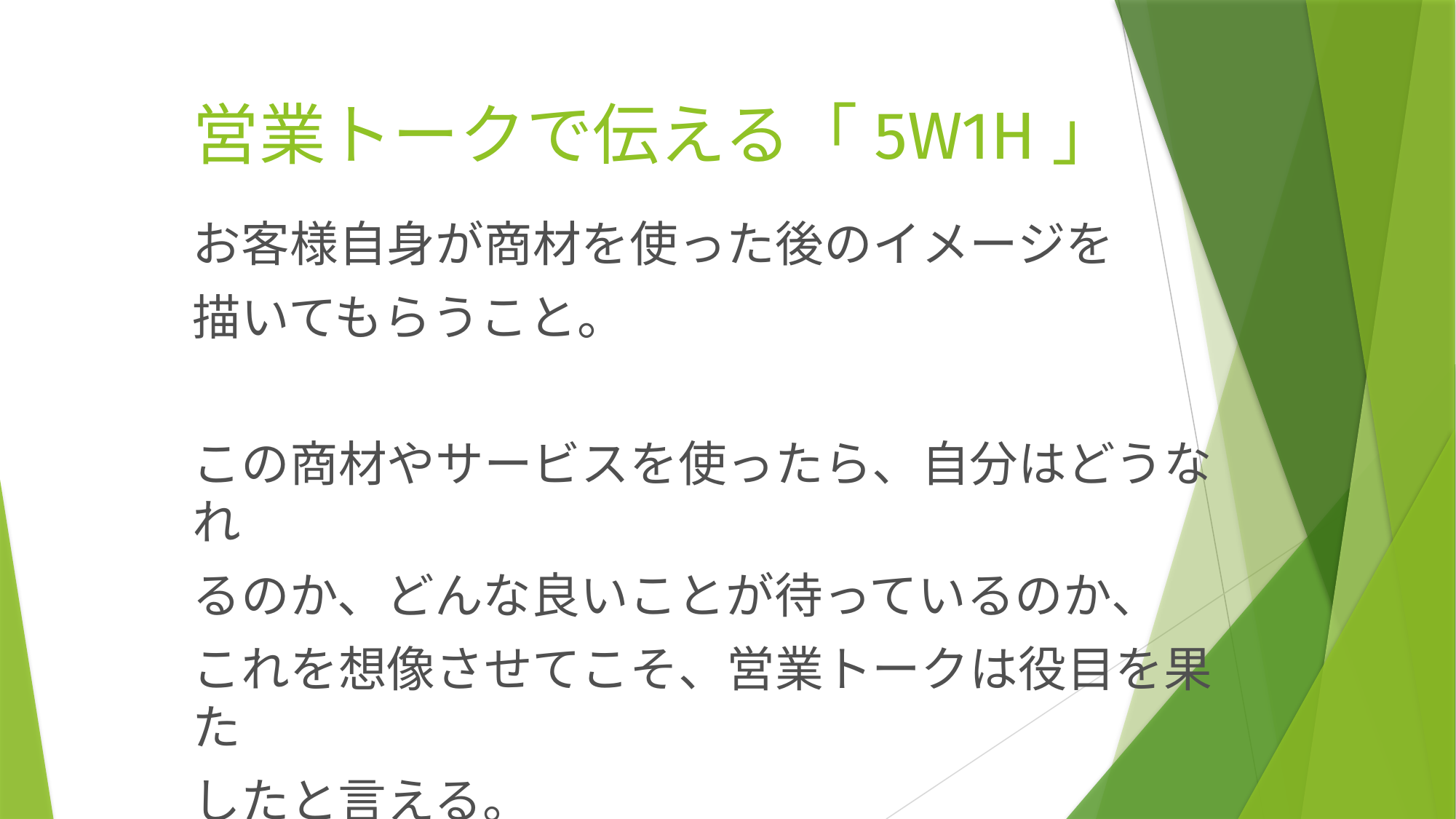

# 営業トークで伝える「5W1H」
お客様自身が商材を使った後のイメージを
描いてもらうこと。

この商材やサービスを使ったら、自分はどうなれ
るのか、どんな良いことが待っているのか、
これを想像させてこそ、営業トークは役目を果た
したと言える。